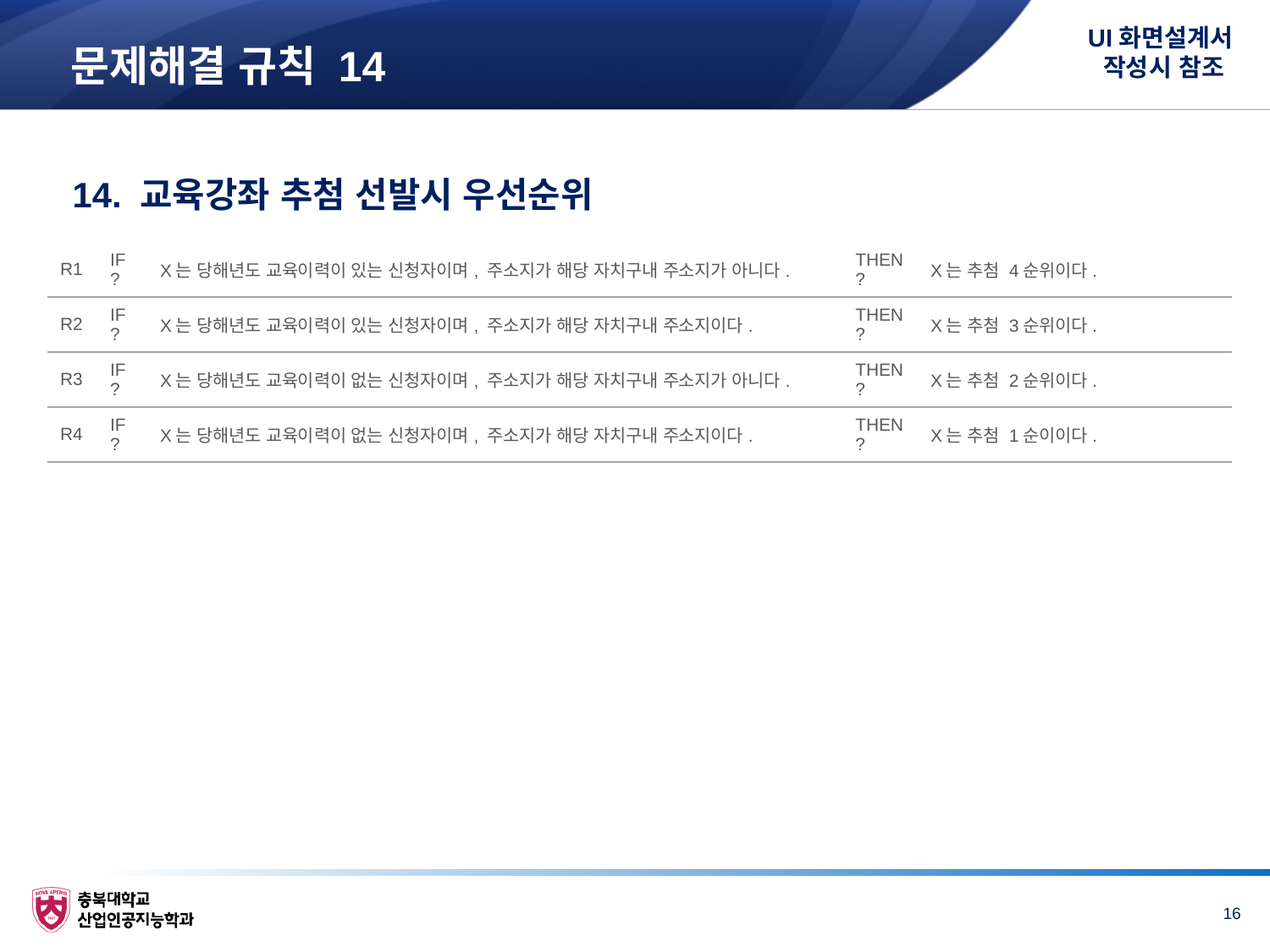

UI화면설계서
작성시 참조
# 문제해결 규칙 14
14. 교육강좌 추첨 선발시 우선순위
| R1 | IF? | X는 당해년도 교육이력이 있는 신청자이며, 주소지가 해당 자치구내 주소지가 아니다. | THEN? | X는 추첨 4순위이다. |
| --- | --- | --- | --- | --- |
| R2 | IF? | X는 당해년도 교육이력이 있는 신청자이며, 주소지가 해당 자치구내 주소지이다. | THEN? | X는 추첨 3순위이다. |
| R3 | IF? | X는 당해년도 교육이력이 없는 신청자이며, 주소지가 해당 자치구내 주소지가 아니다. | THEN? | X는 추첨 2순위이다. |
| R4 | IF? | X는 당해년도 교육이력이 없는 신청자이며, 주소지가 해당 자치구내 주소지이다. | THEN? | X는 추첨 1순이이다. |